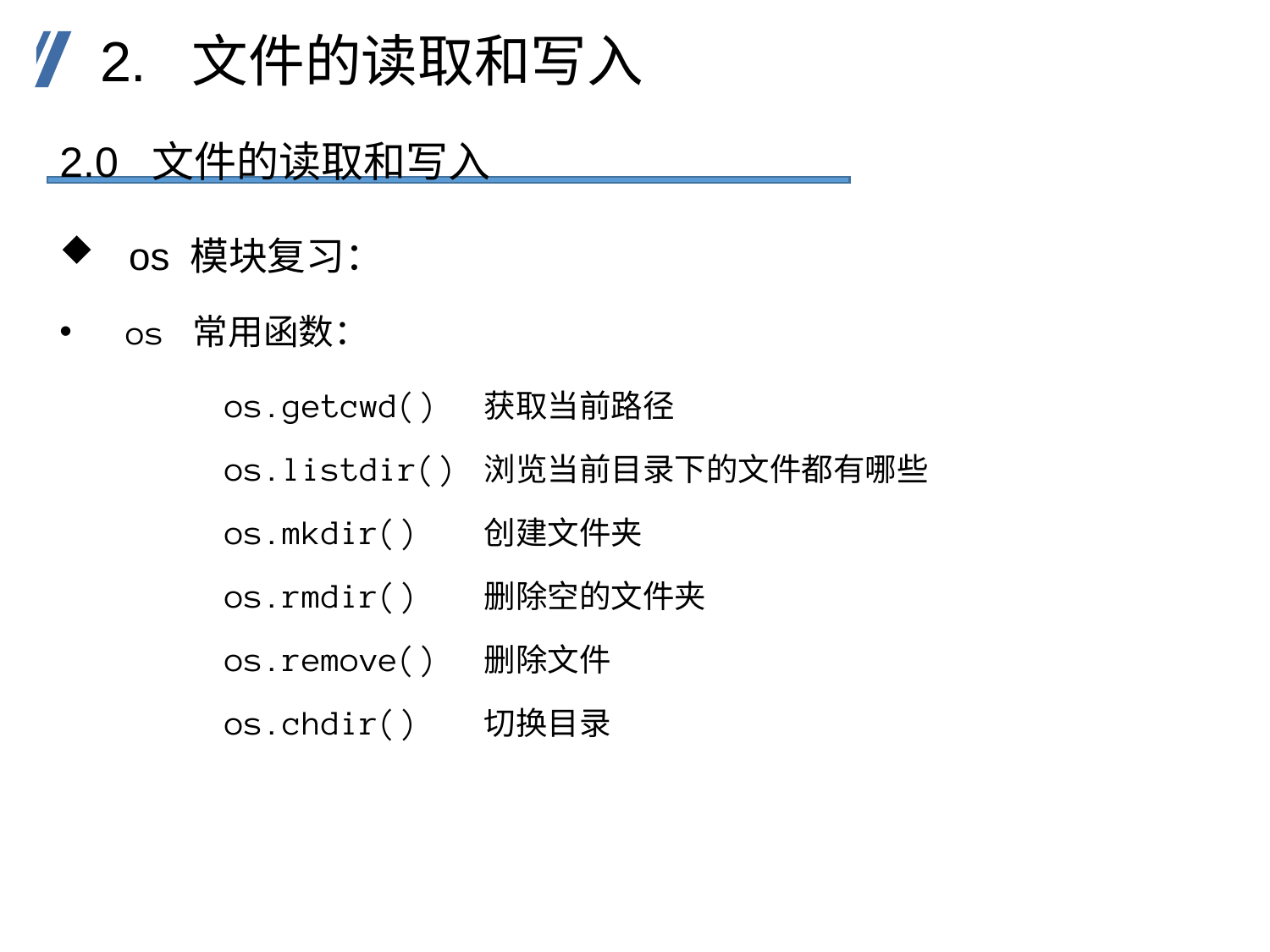

2.  文件的读取和写入
2.0  文件的读取和写入

  os 模块复习：
 os 常用函数：

os.getcwd()  获取当前路径
os.listdir() 浏览当前目录下的文件都有哪些
os.mkdir()   创建文件夹
os.rmdir()   删除空的文件夹
os.remove()  删除文件
os.chdir()   切换目录